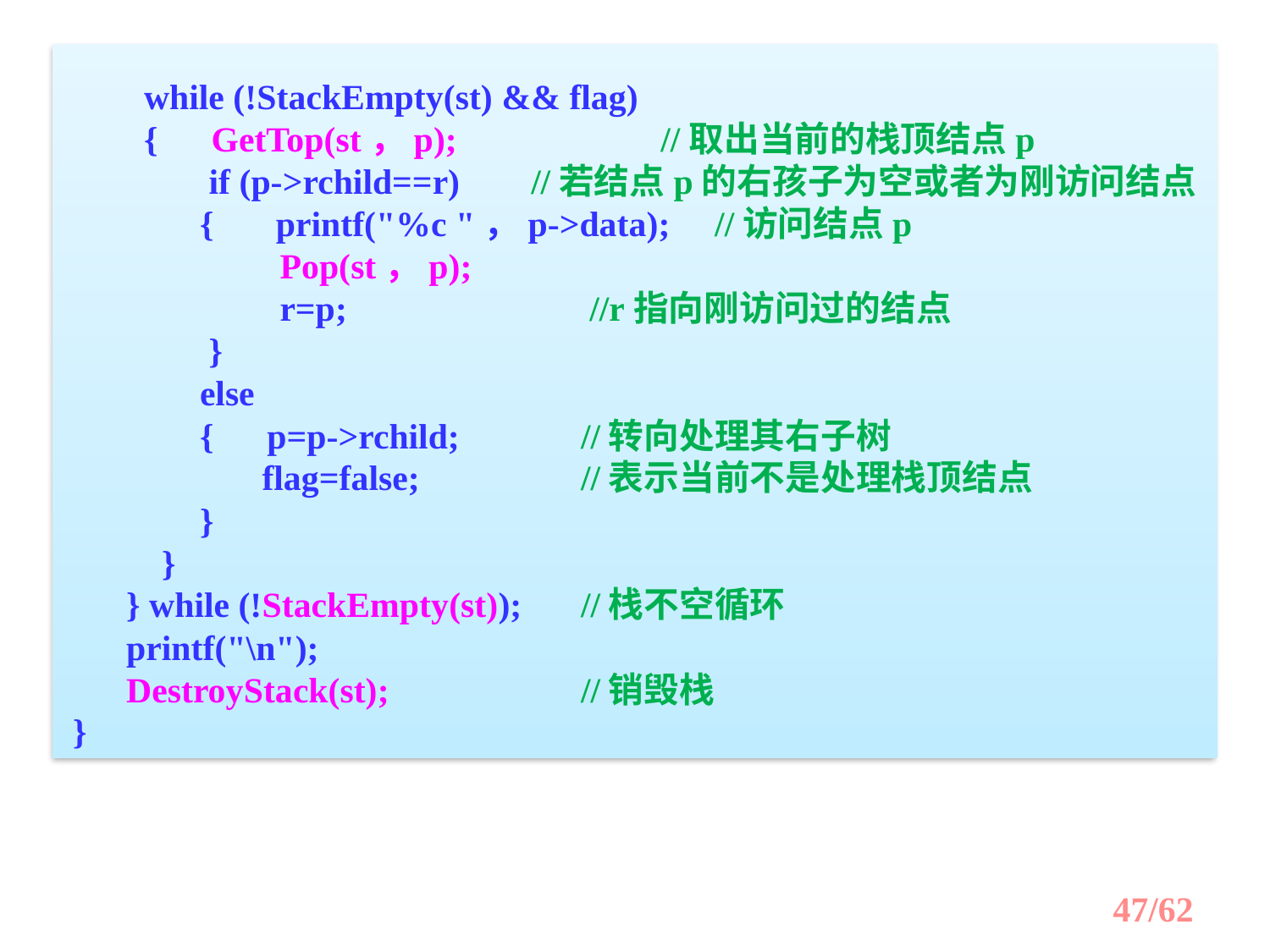

while (!StackEmpty(st) && flag)
        {      GetTop(st，p);	         //取出当前的栈顶结点p
	 if (p->rchild==r)        //若结点p的右孩子为空或者为刚访问结点	{       printf("%c "，p->data);     //访问结点p
	         Pop(st，p);
	         r=p;		 //r指向刚访问过的结点
	 }
	else
	{      p=p->rchild;	//转向处理其右子树
	       flag=false;		//表示当前不是处理栈顶结点
	}
          }
      } while (!StackEmpty(st));	//栈不空循环
      printf("\n");
      DestroyStack(st);		//销毁栈
}
47/62